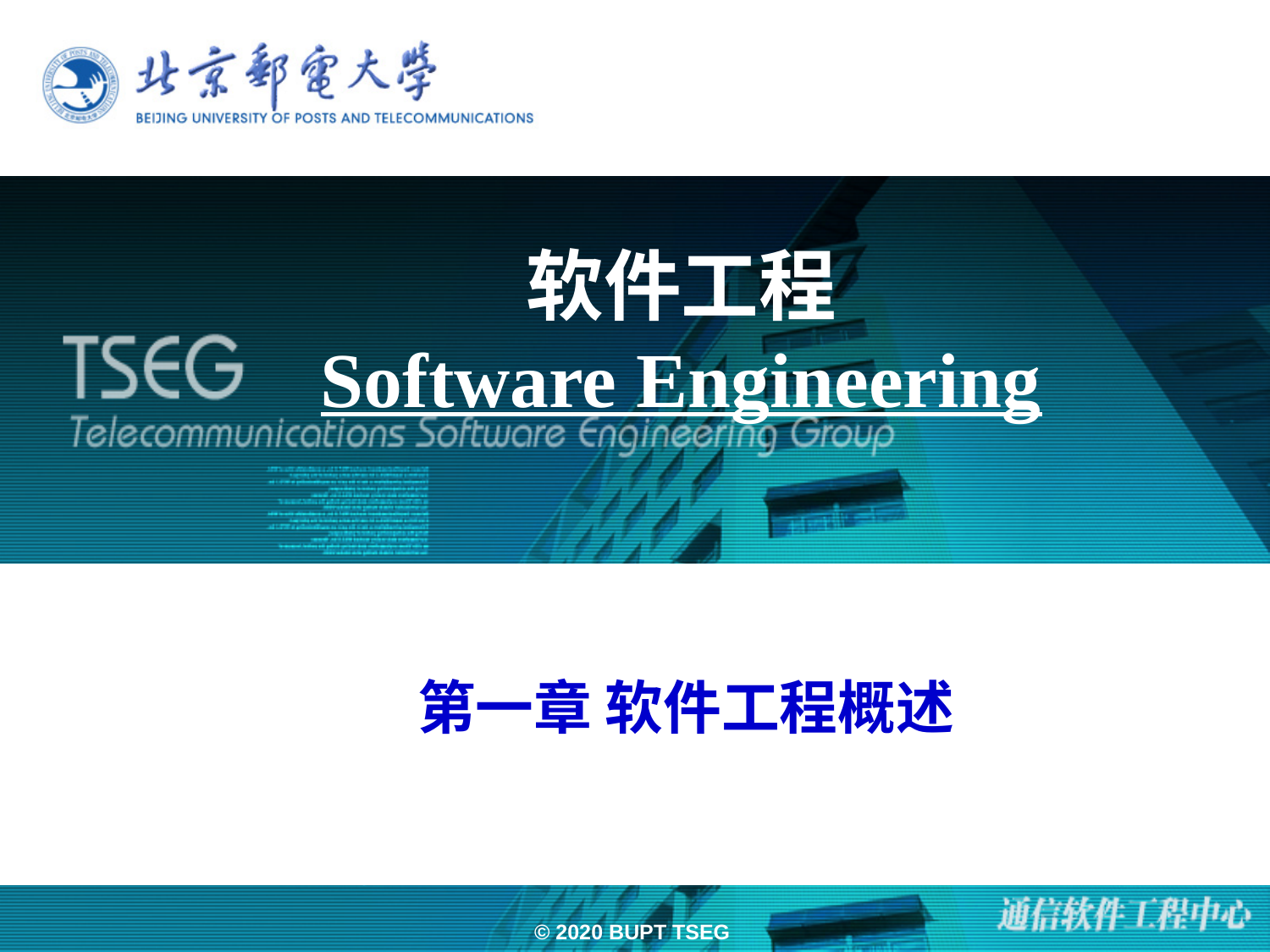

# 软件工程 Software Engineering
第一章 软件工程概述

© 2020 BUPT TSEG